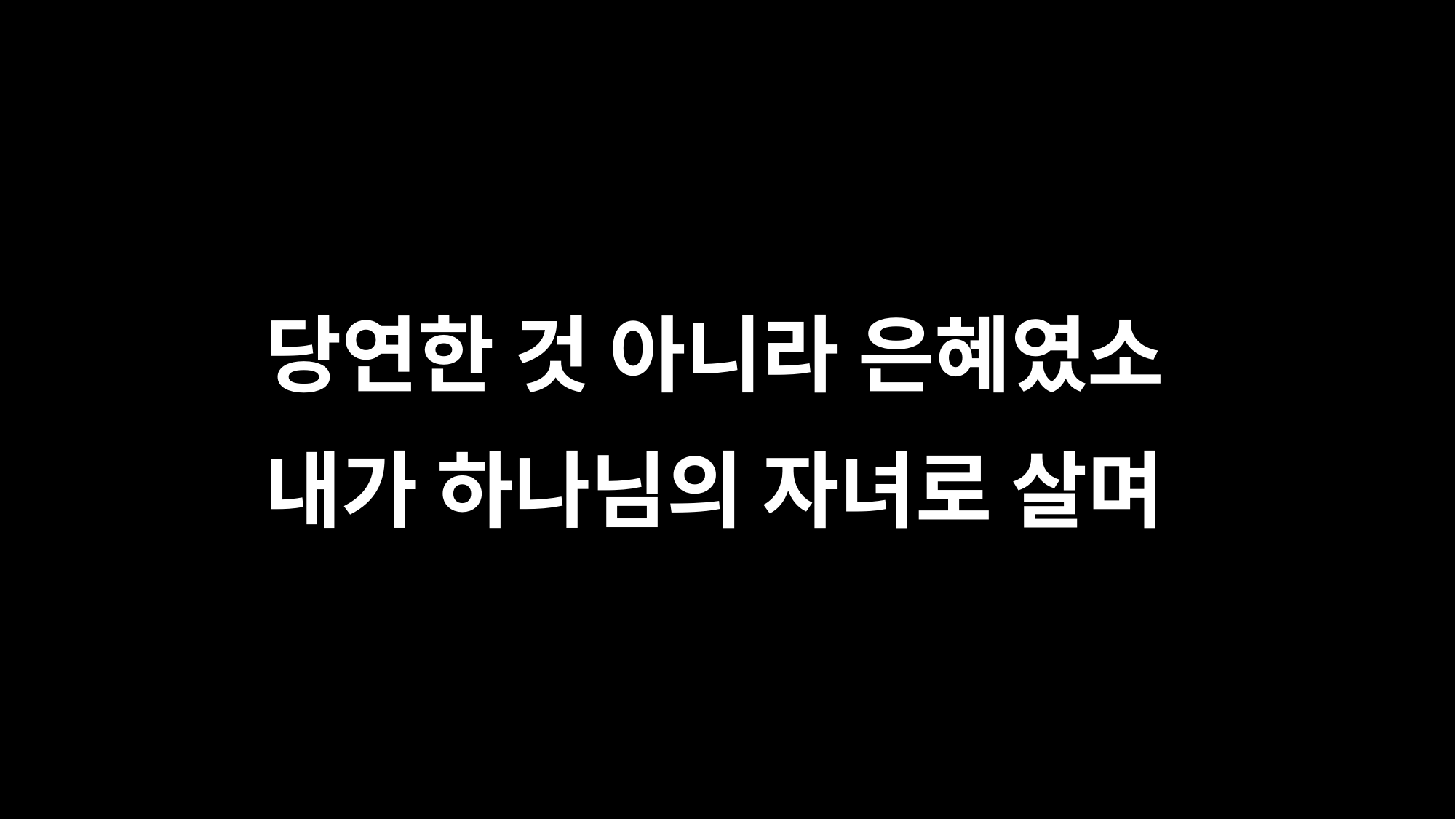

당연한 것 아니라 은혜였소
내가 하나님의 자녀로 살며